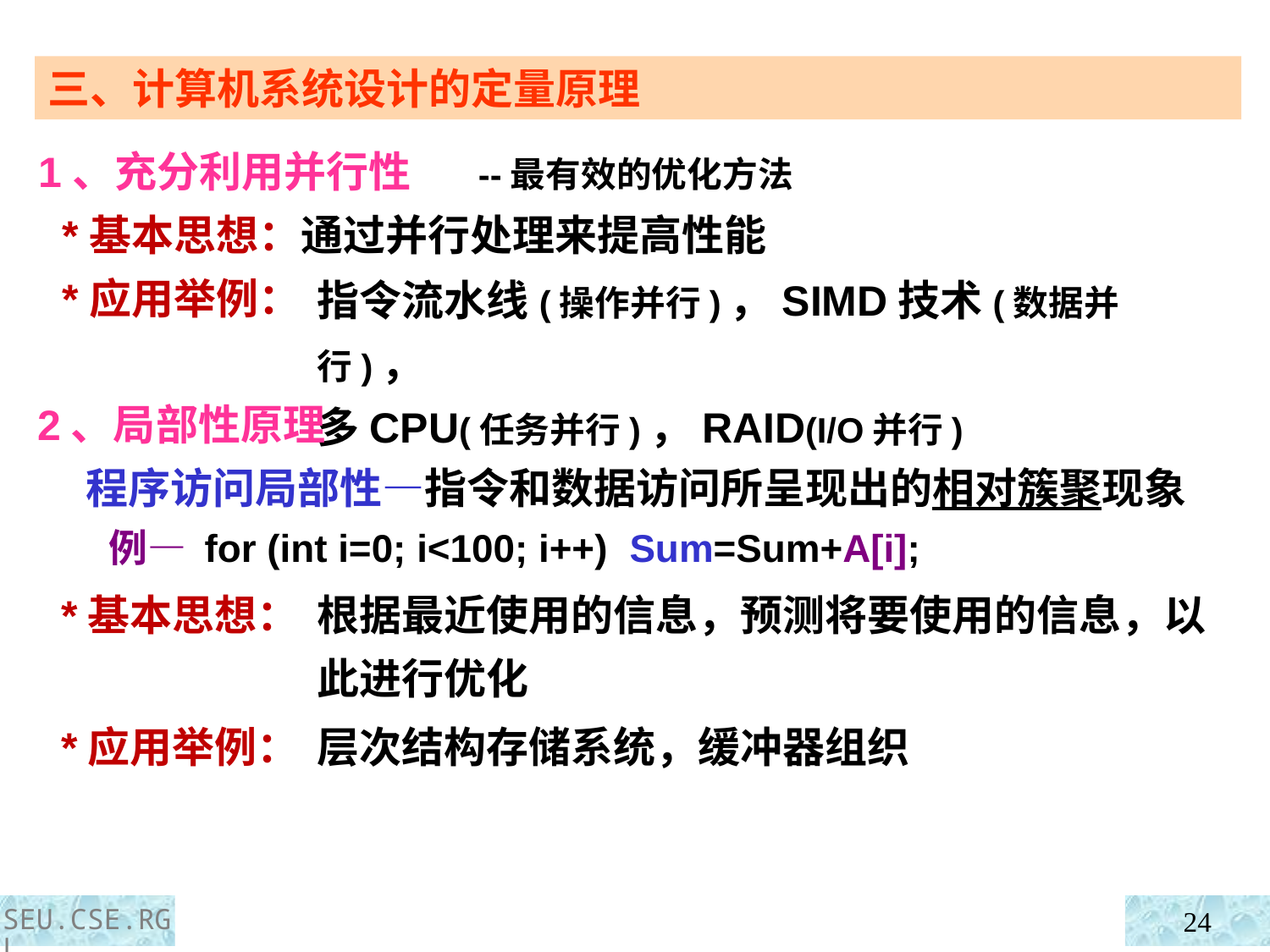

三、计算机系统设计的定量原理
1、充分利用并行性      --最有效的优化方法
  *基本思想：通过并行处理来提高性能
  *应用举例：
指令流水线(操作并行)，SIMD技术(数据并行)，
多CPU(任务并行)，RAID(I/O并行)
2、局部性原理
    程序访问局部性—指令和数据访问所呈现出的相对簇聚现象
       例— for (int i=0; i<100; i++)  Sum=Sum+A[i];
  *基本思想：

  *应用举例：
根据最近使用的信息，预测将要使用的信息，以此进行优化
层次结构存储系统，缓冲器组织
SEU.CSE.RGL
24